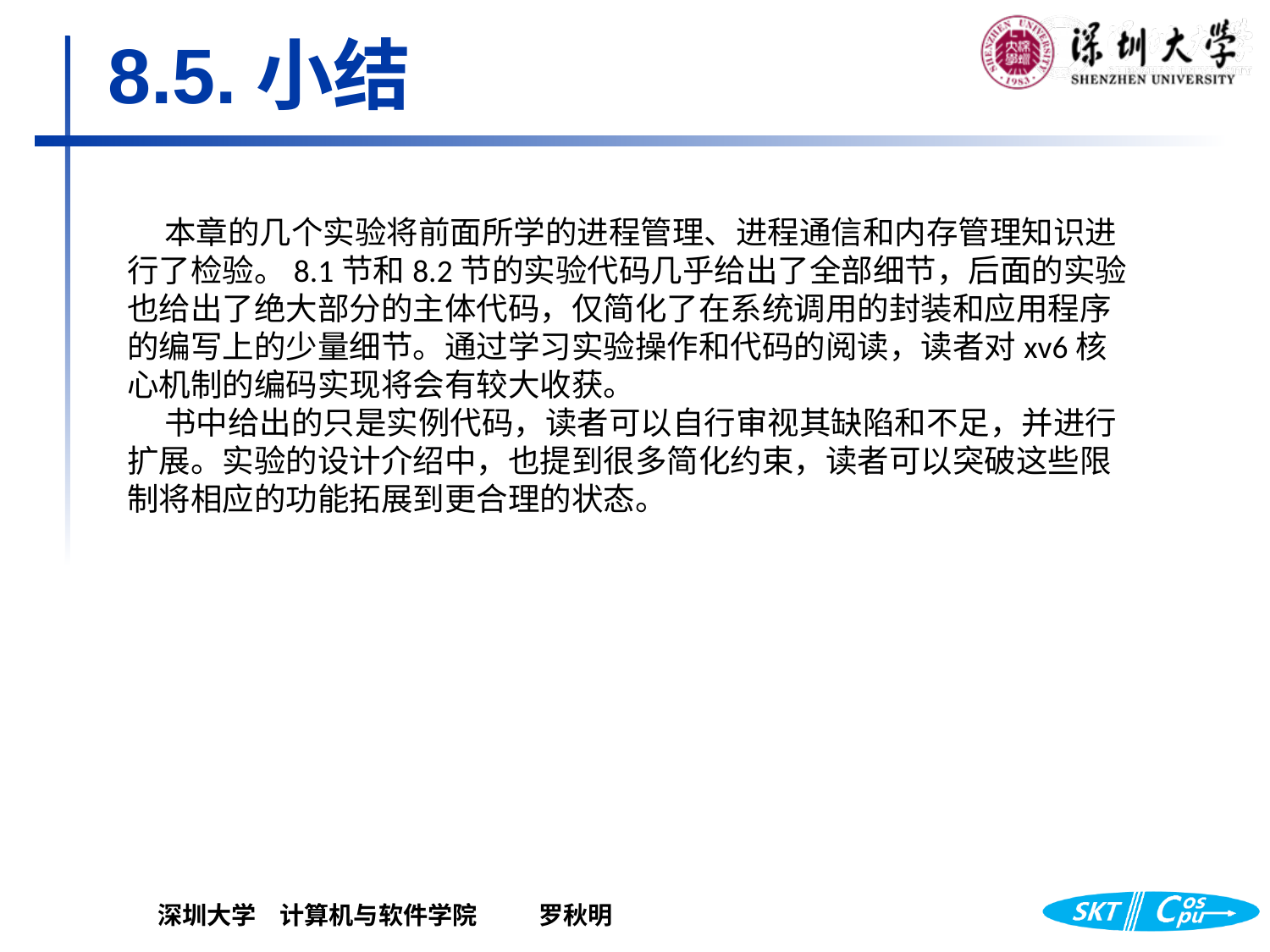

8.5.小结
本章的几个实验将前面所学的进程管理、进程通信和内存管理知识进行了检验。8.1节和8.2节的实验代码几乎给出了全部细节，后面的实验也给出了绝大部分的主体代码，仅简化了在系统调用的封装和应用程序的编写上的少量细节。通过学习实验操作和代码的阅读，读者对xv6核心机制的编码实现将会有较大收获。
书中给出的只是实例代码，读者可以自行审视其缺陷和不足，并进行扩展。实验的设计介绍中，也提到很多简化约束，读者可以突破这些限制将相应的功能拓展到更合理的状态。